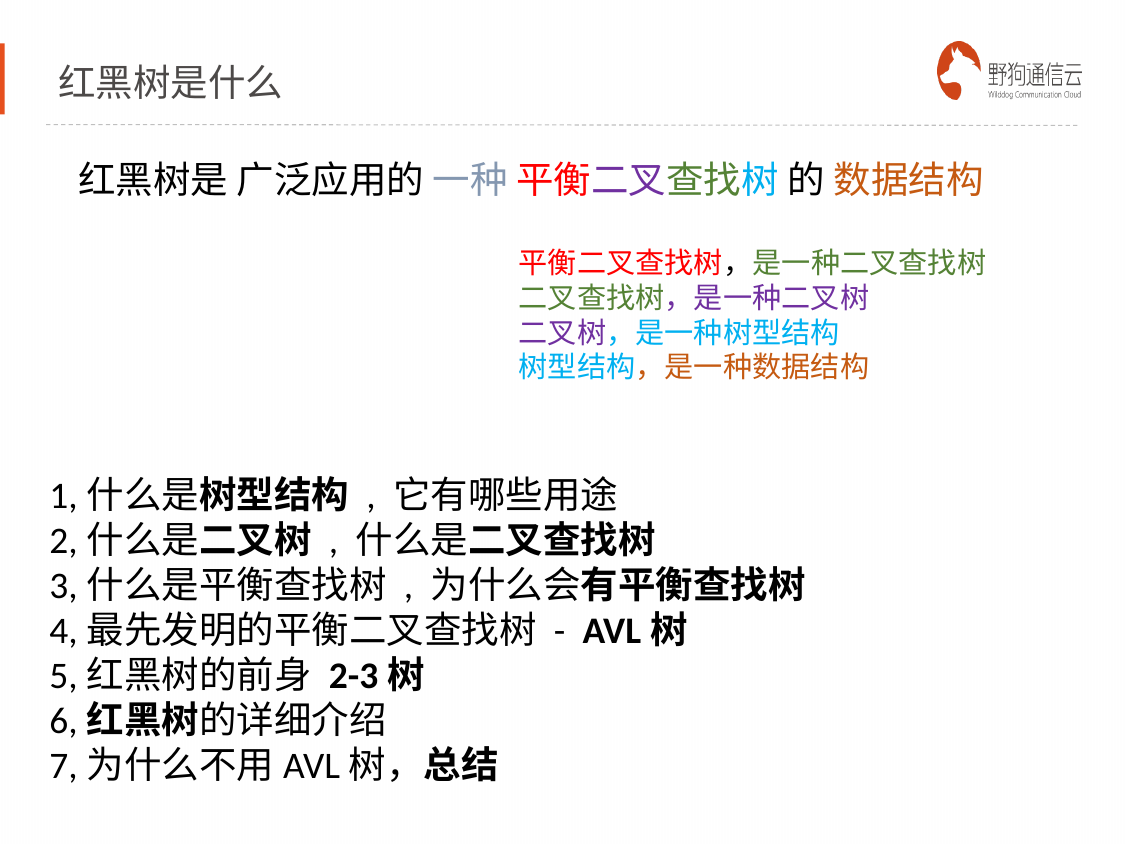

# 红黑树是什么
红黑树是 广泛应用的 一种 平衡二叉查找树 的 数据结构
平衡二叉查找树，是一种二叉查找树
二叉查找树，是一种二叉树
二叉树，是一种树型结构
树型结构，是一种数据结构
1,什么是树型结构 , 它有哪些用途
2,什么是二叉树 , 什么是二叉查找树
3,什么是平衡查找树 , 为什么会有平衡查找树
4,最先发明的平衡二叉查找树 -  AVL树
5,红黑树的前身 2-3树
6,红黑树的详细介绍
7,为什么不用AVL树，总结